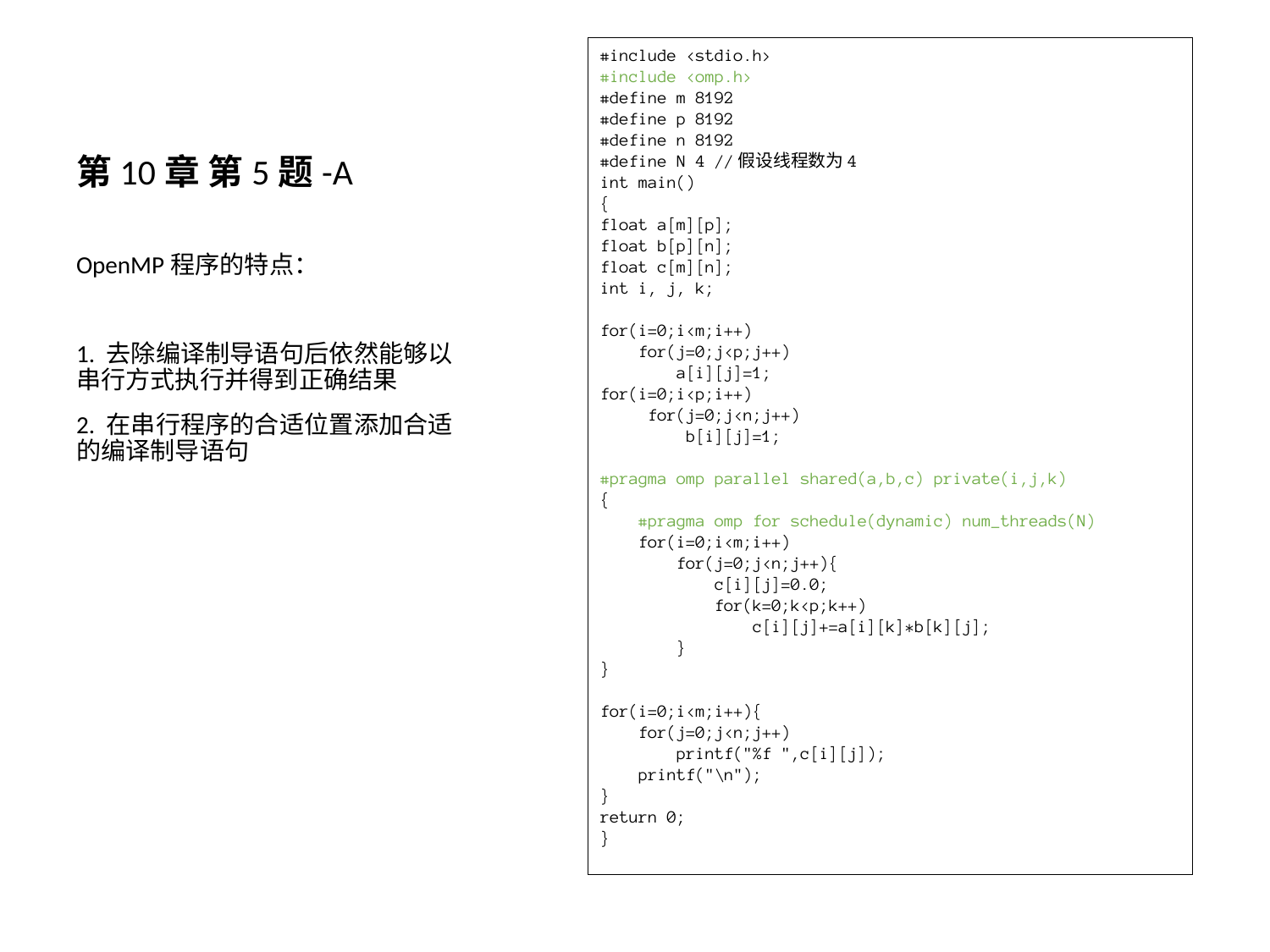

# 第10章 第5题-A
#include <stdio.h>
#include <omp.h>
#define m 8192
#define p 8192
#define n 8192
#define N 4 //假设线程数为4
int main()
{
float a[m][p];
float b[p][n];
float c[m][n];
int i, j, k;

for(i=0;i<m;i++)
    for(j=0;j<p;j++)
        a[i][j]=1;
for(i=0;i<p;i++)
     for(j=0;j<n;j++)
         b[i][j]=1;

#pragma omp parallel shared(a,b,c) private(i,j,k)
{
    #pragma omp for schedule(dynamic) num_threads(N)
    for(i=0;i<m;i++)
        for(j=0;j<n;j++){
            c[i][j]=0.0;
            for(k=0;k<p;k++)
                c[i][j]+=a[i][k]*b[k][j];
        }
}

for(i=0;i<m;i++){
    for(j=0;j<n;j++)
        printf("%f ",c[i][j]);
    printf("\n");
}
return 0;
}

OpenMP程序的特点：

1. 去除编译制导语句后依然能够以串行方式执行并得到正确结果
2. 在串行程序的合适位置添加合适的编译制导语句